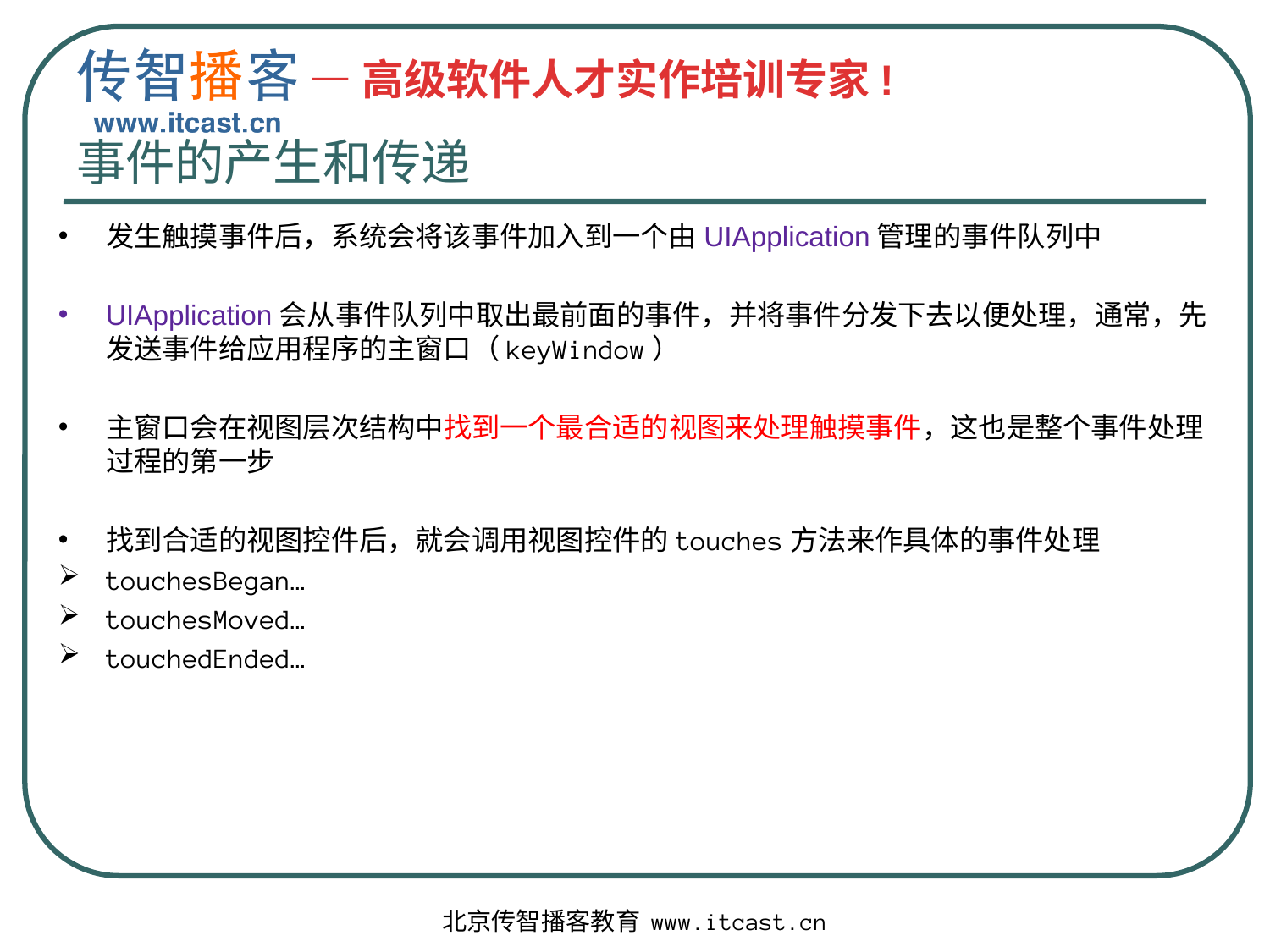

# 事件的产生和传递
发生触摸事件后，系统会将该事件加入到一个由UIApplication管理的事件队列中

UIApplication会从事件队列中取出最前面的事件，并将事件分发下去以便处理，通常，先发送事件给应用程序的主窗口（keyWindow）

主窗口会在视图层次结构中找到一个最合适的视图来处理触摸事件，这也是整个事件处理过程的第一步

找到合适的视图控件后，就会调用视图控件的touches方法来作具体的事件处理
touchesBegan…
touchesMoved…
touchedEnded…